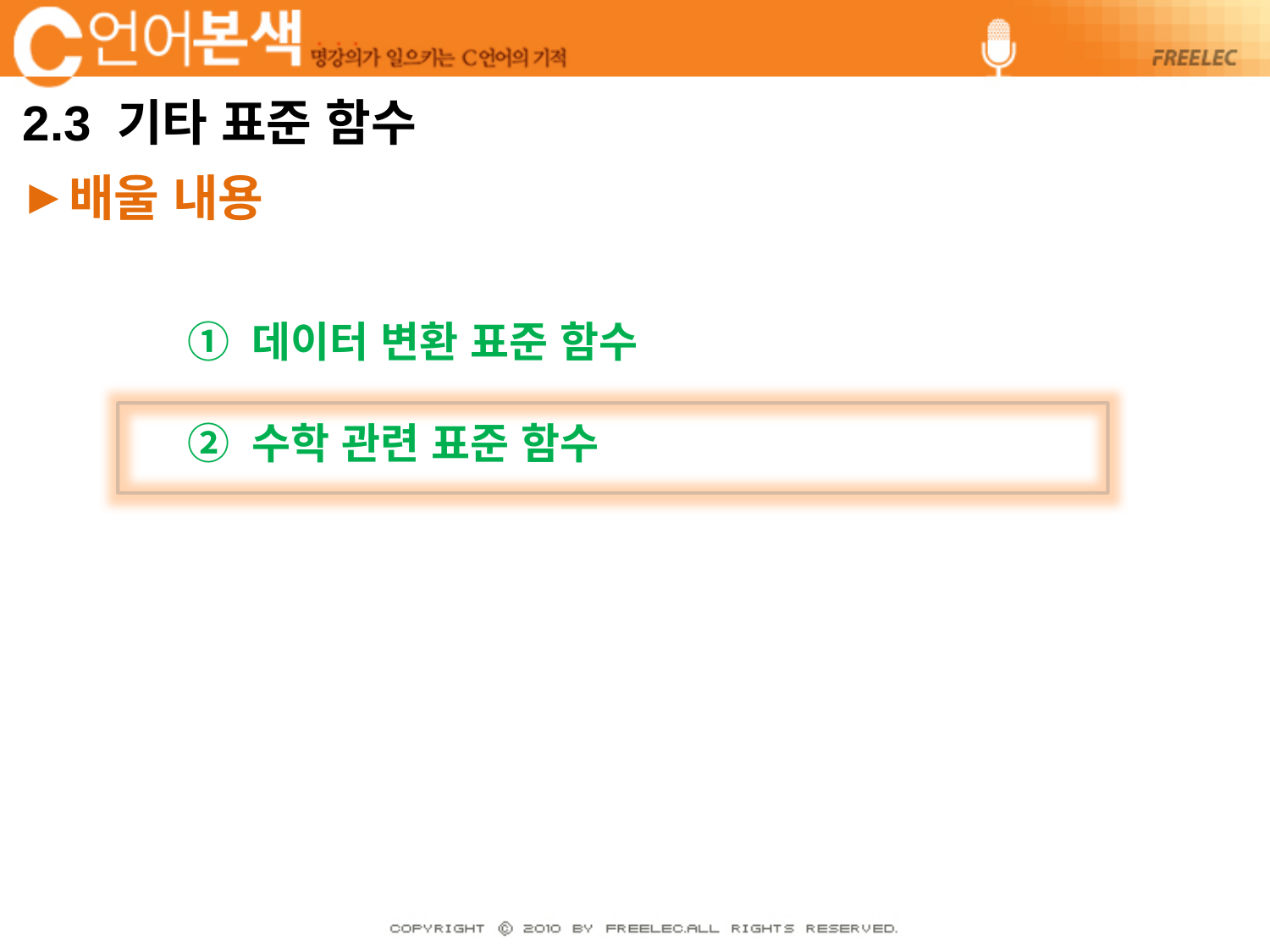

# 2.3 기타 표준 함수
배울 내용

① 데이터 변환 표준 함수

② 수학 관련 표준 함수